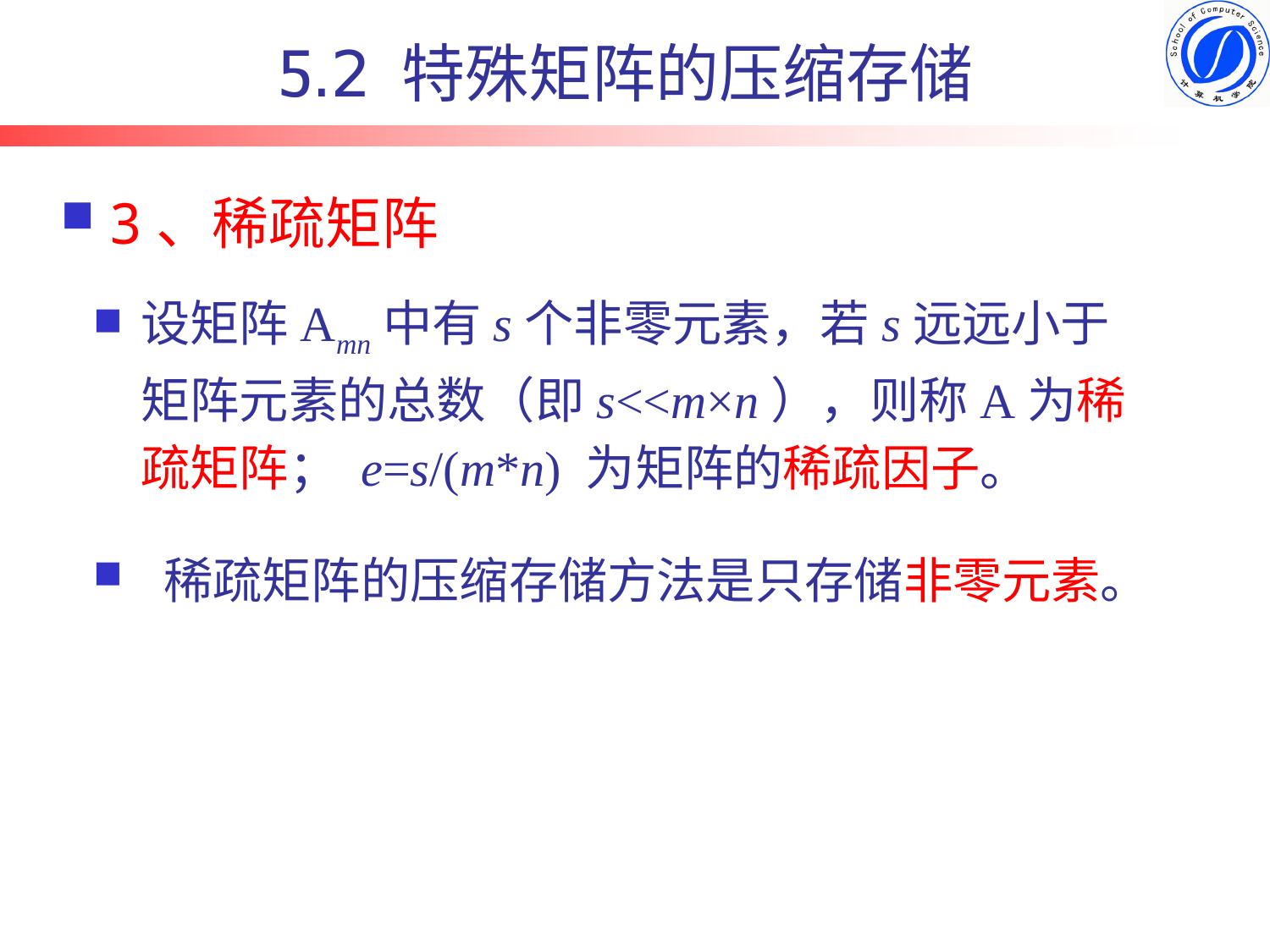

5.2 特殊矩阵的压缩存储
# 3、稀疏矩阵
设矩阵Amn中有s个非零元素，若s远远小于矩阵元素的总数（即s<<m×n），则称A为稀疏矩阵； e=s/(m*n) 为矩阵的稀疏因子。
 稀疏矩阵的压缩存储方法是只存储非零元素。